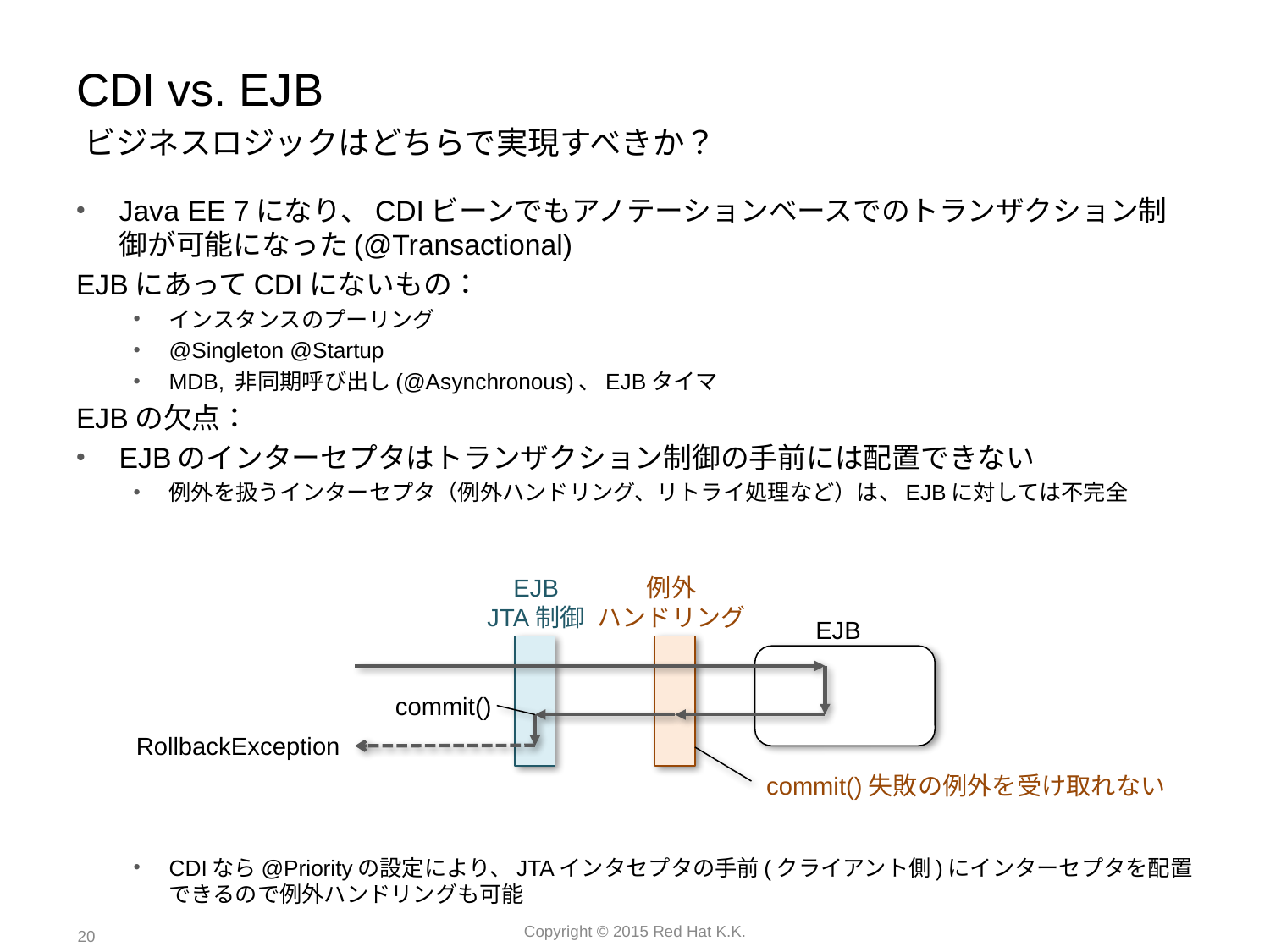

# CDI vs. EJB
ビジネスロジックはどちらで実現すべきか？
Java EE 7になり、CDIビーンでもアノテーションベースでのトランザクション制御が可能になった(@Transactional)
EJBにあってCDIにないもの：
インスタンスのプーリング
@Singleton @Startup
MDB, 非同期呼び出し(@Asynchronous)、EJBタイマ
EJBの欠点：
EJBのインターセプタはトランザクション制御の手前には配置できない
例外を扱うインターセプタ（例外ハンドリング、リトライ処理など）は、EJBに対しては不完全

CDIなら@Priorityの設定により、JTAインタセプタの手前(クライアント側)にインターセプタを配置できるので例外ハンドリングも可能

EJB
JTA制御
例外
ハンドリング
EJB

commit()
RollbackException
commit()失敗の例外を受け取れない
20
Copyright © 2015 Red Hat K.K.